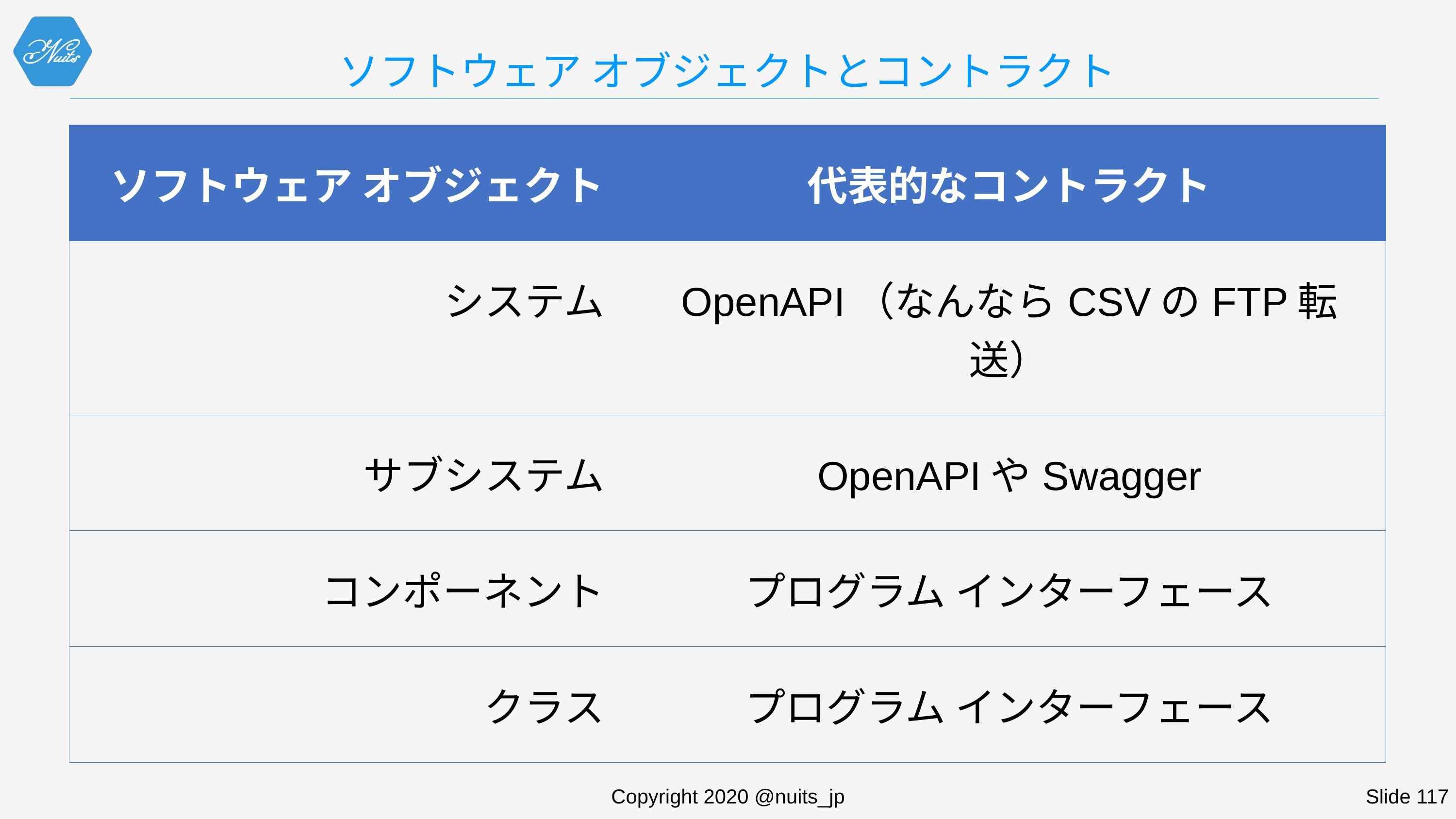

# ソフトウェア オブジェクトとコントラクト
| ソフトウェア オブジェクト | 代表的なコントラクト |
| --- | --- |
| システム | OpenAPI（なんならCSVのFTP転送） |
| サブシステム | OpenAPIやSwagger |
| コンポーネント | プログラム インターフェース |
| クラス | プログラム インターフェース |